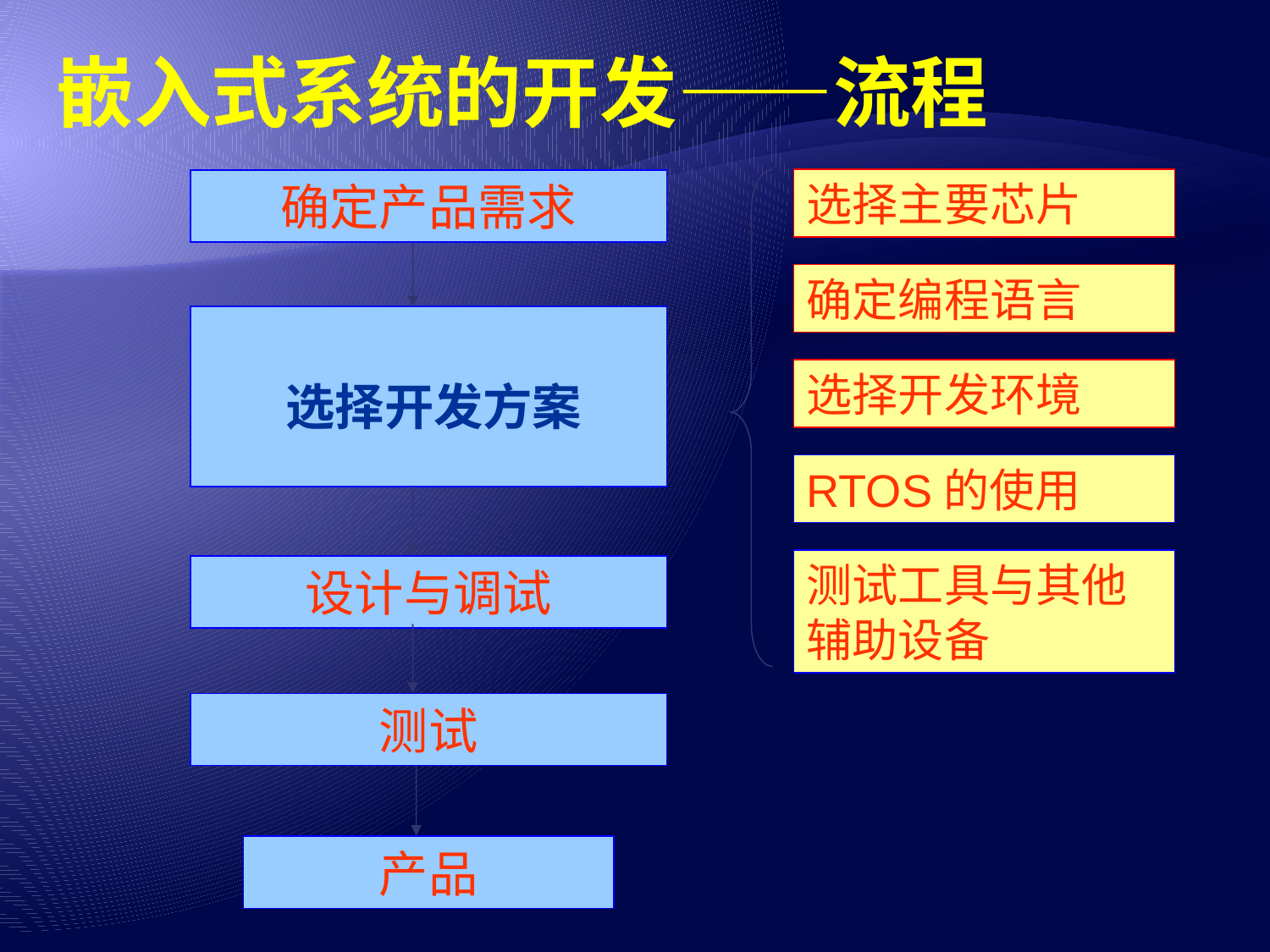

# 嵌入式系统的开发——流程

选择主要芯片
确定产品需求

选择开发方案
确定编程语言
选择开发环境
RTOS的使用

设计与调试
测试工具与其他辅助设备

测试

产品